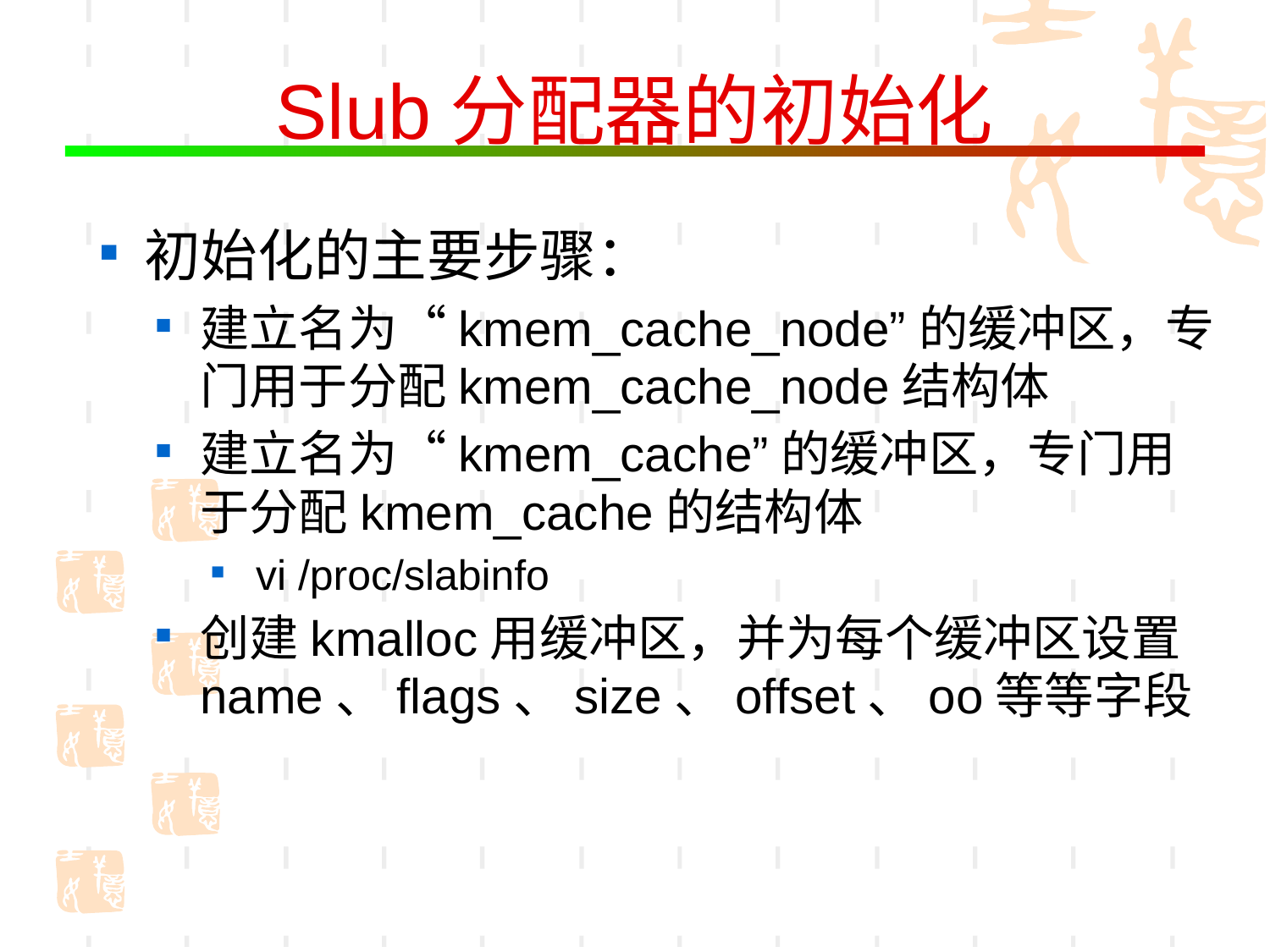

# Slub分配器的初始化
初始化的主要步骤：
建立名为“kmem_cache_node”的缓冲区，专门用于分配kmem_cache_node结构体
建立名为“kmem_cache”的缓冲区，专门用于分配kmem_cache的结构体
vi /proc/slabinfo
创建kmalloc用缓冲区，并为每个缓冲区设置name、flags、size、offset、oo等等字段